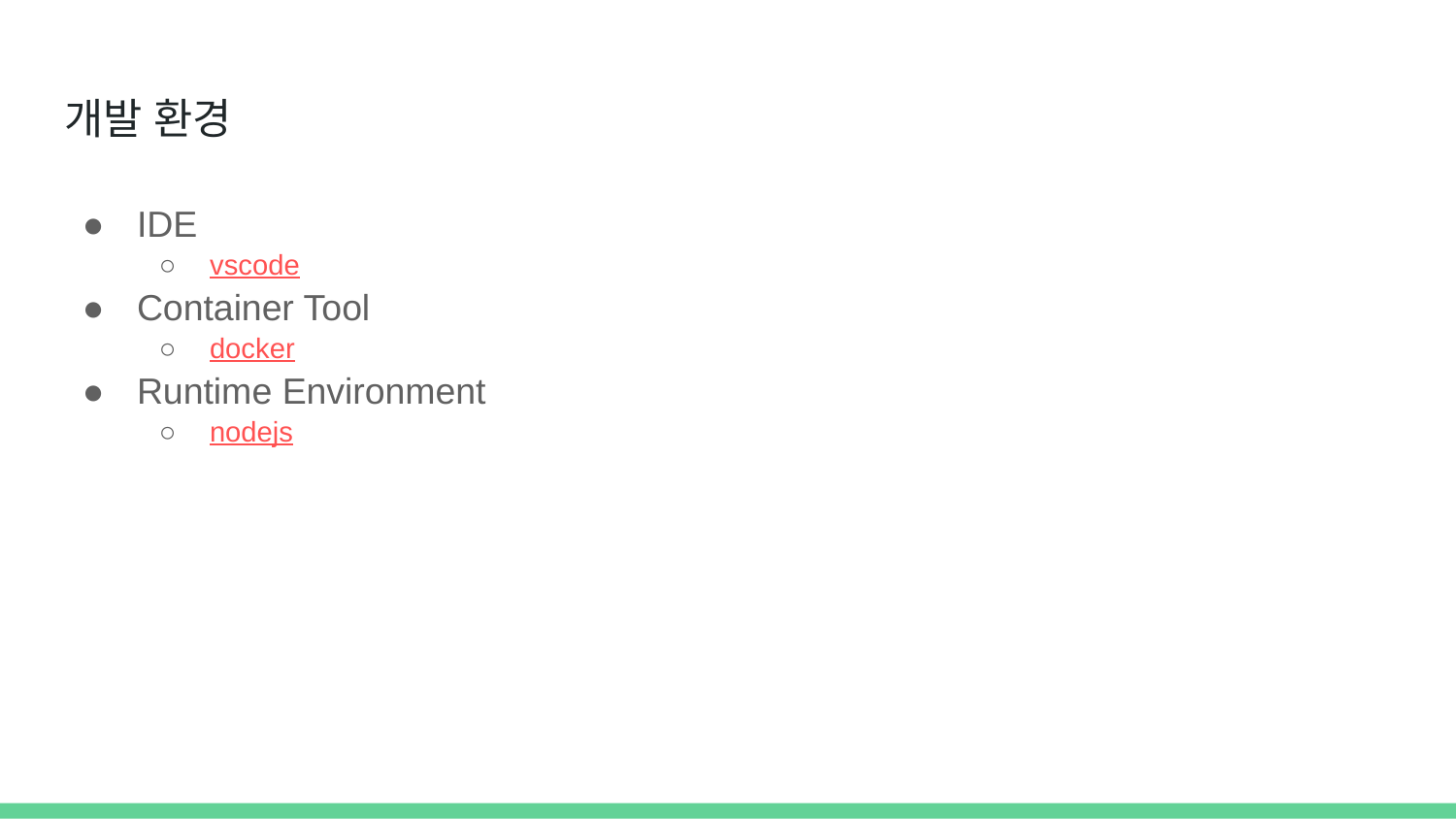

# 개발 환경
IDE
vscode
Container Tool
docker
Runtime Environment
nodejs